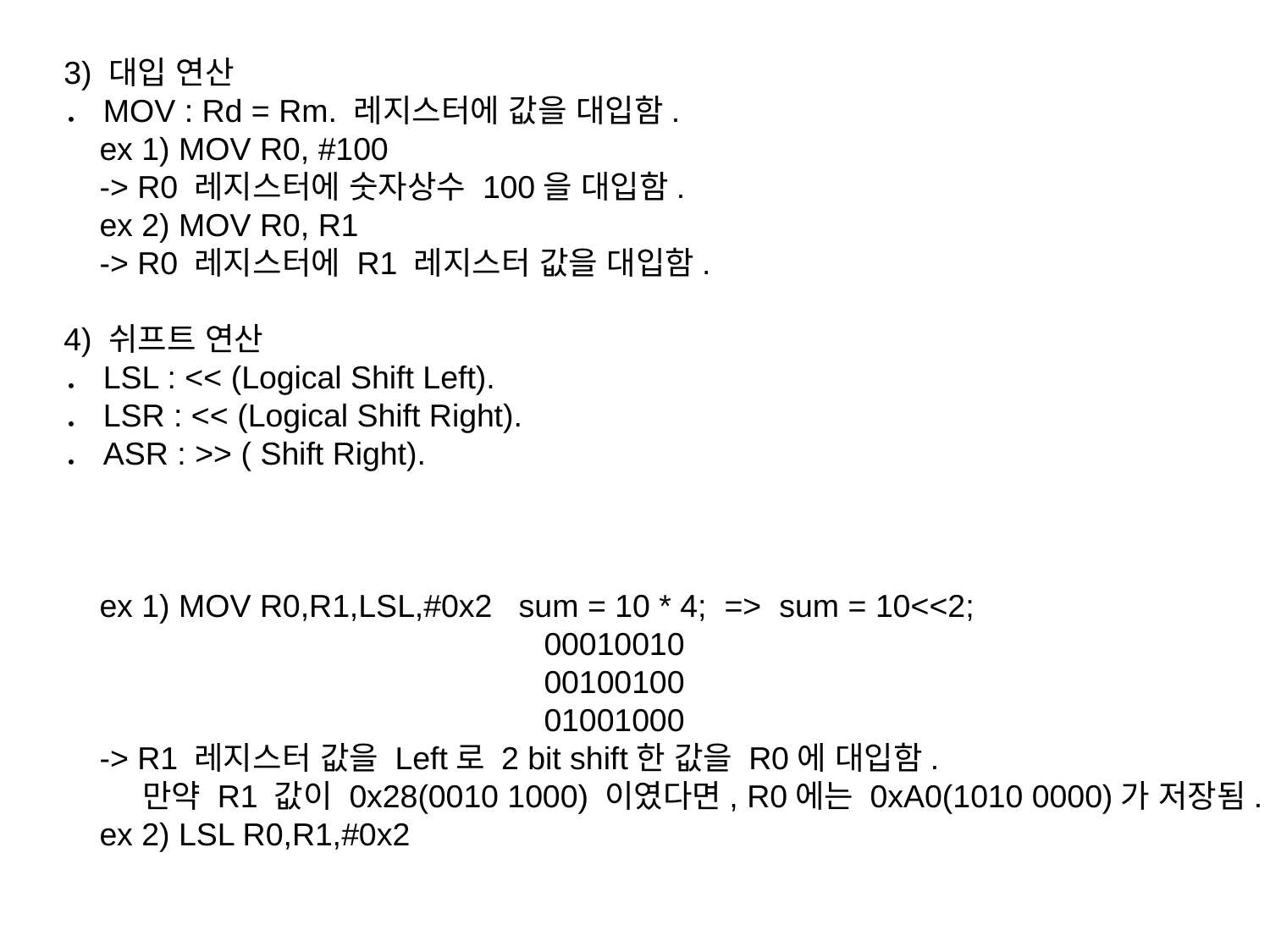

3) 대입 연산
．MOV : Rd = Rm. 레지스터에 값을 대입함.
    ex 1) MOV R0, #100
    -> R0 레지스터에 숫자상수 100을 대입함.
    ex 2) MOV R0, R1
    -> R0 레지스터에 R1 레지스터 값을 대입함.

4) 쉬프트 연산
．LSL : << (Logical Shift Left).
．LSR : << (Logical Shift Right).
．ASR : >> ( Shift Right).

    ex 1) MOV R0,R1,LSL,#0x2   sum = 10 * 4;  =>  sum = 10<<2;
                                                      00010010
                                                      00100100
                                                      01001000
    -> R1 레지스터 값을 Left로 2 bit shift한 값을 R0에 대입함.
        만약 R1 값이 0x28(0010 1000) 이였다면, R0에는 0xA0(1010 0000)가 저장됨.
    ex 2) LSL R0,R1,#0x2